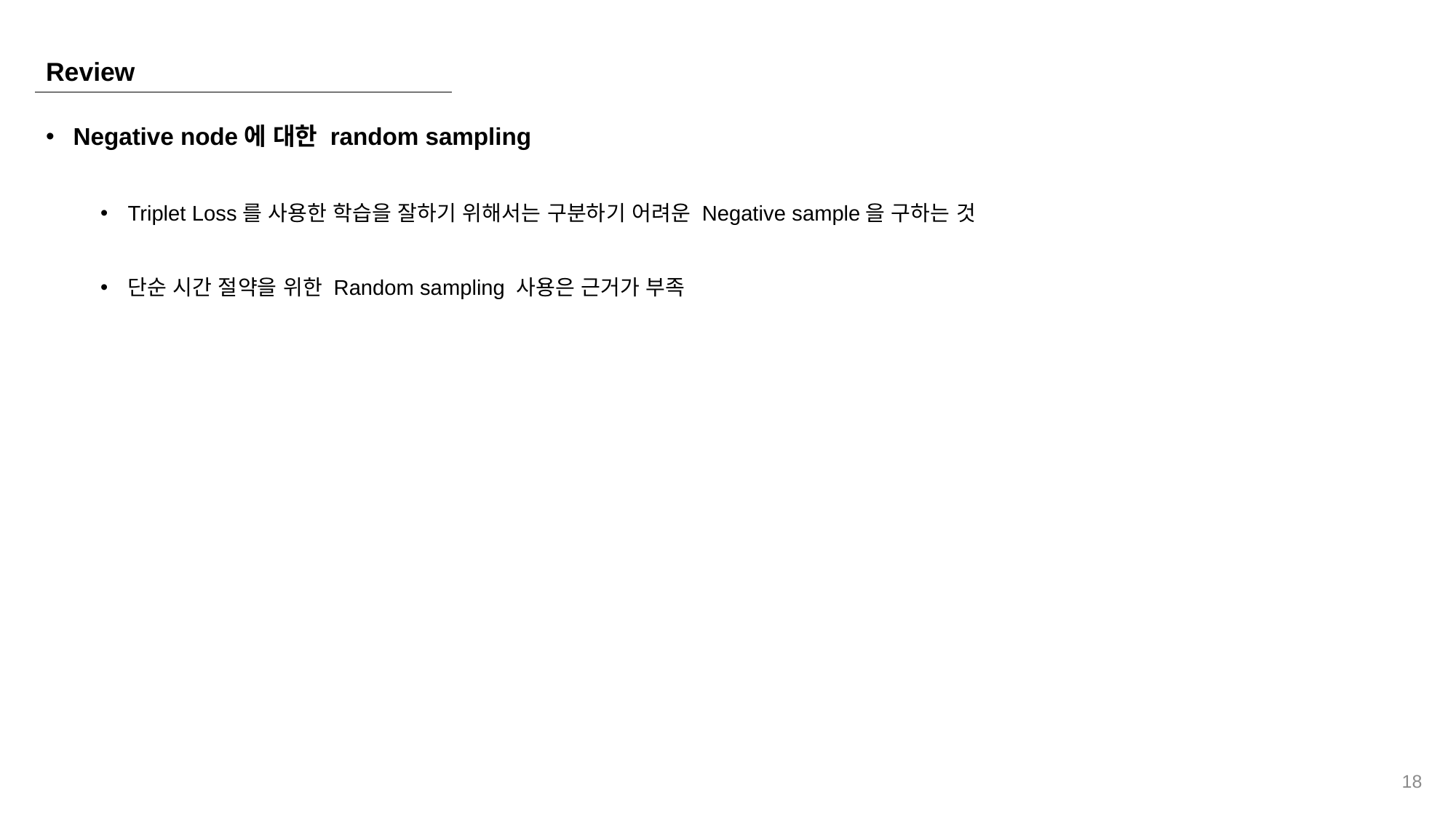

# Review
Negative node에 대한 random sampling

Triplet Loss를 사용한 학습을 잘하기 위해서는 구분하기 어려운 Negative sample을 구하는 것

단순 시간 절약을 위한 Random sampling 사용은 근거가 부족
18